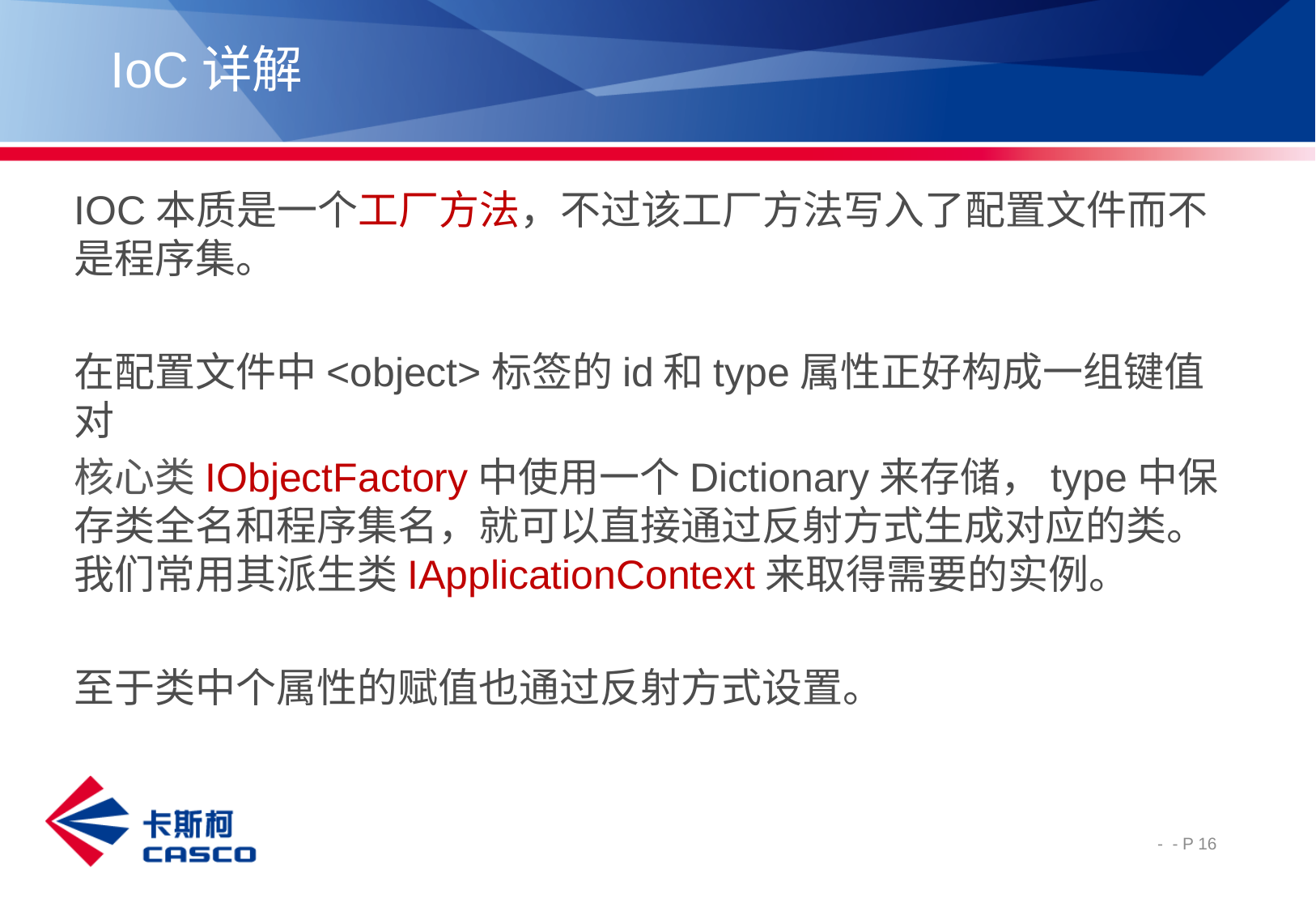

# IoC详解
IOC本质是一个工厂方法，不过该工厂方法写入了配置文件而不是程序集。

在配置文件中<object>标签的id和type属性正好构成一组键值对
核心类IObjectFactory中使用一个Dictionary来存储，type中保存类全名和程序集名，就可以直接通过反射方式生成对应的类。我们常用其派生类IApplicationContext来取得需要的实例。

至于类中个属性的赋值也通过反射方式设置。
 -  - P 16